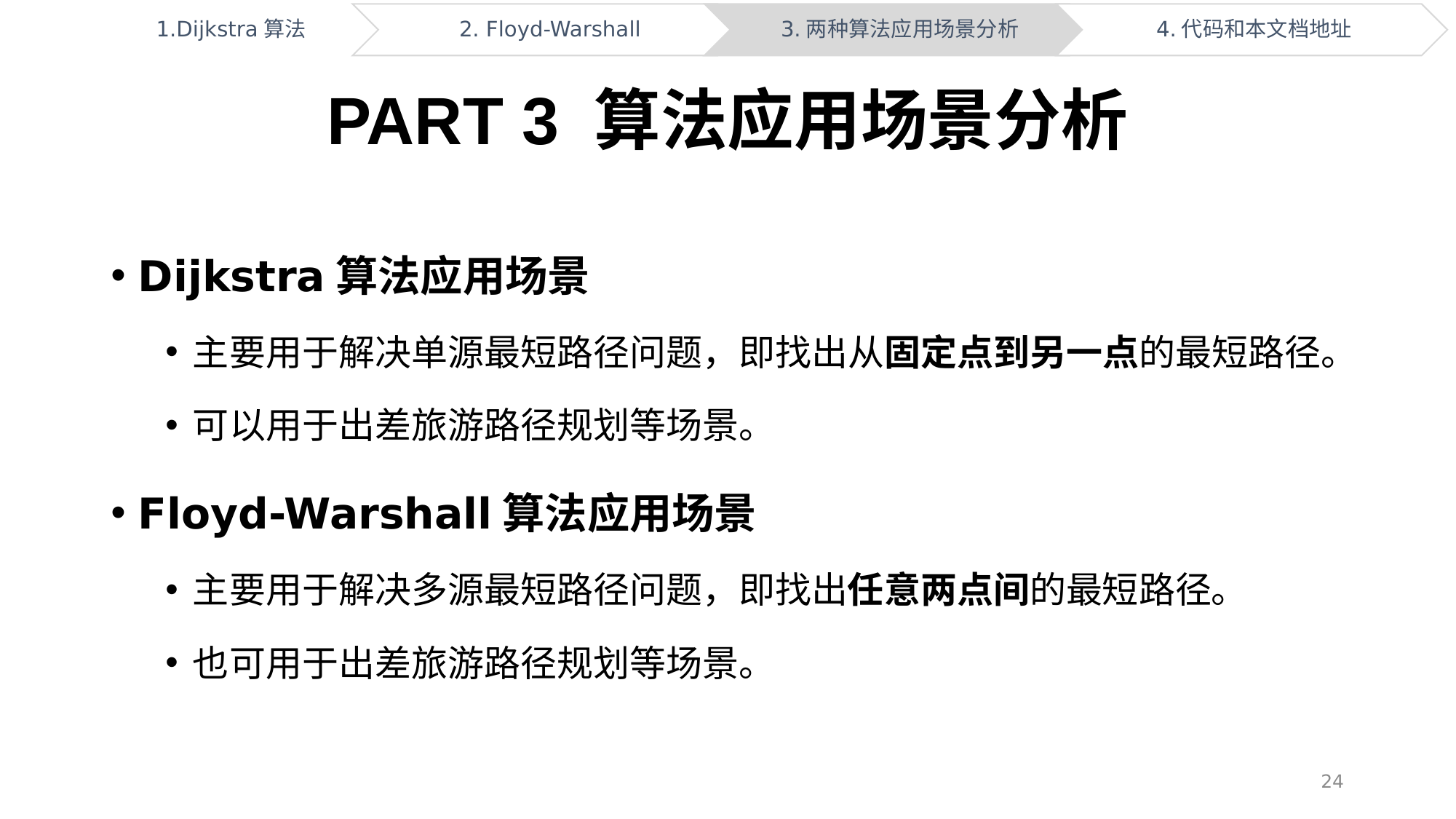

1.Dijkstra算法
2. Floyd-Warshall
3.两种算法应用场景分析
4.代码和本文档地址
# PART 3 算法应用场景分析
Dijkstra算法应用场景
主要用于解决单源最短路径问题，即找出从固定点到另一点的最短路径。
可以用于出差旅游路径规划等场景。
Floyd-Warshall算法应用场景
主要用于解决多源最短路径问题，即找出任意两点间的最短路径。
也可用于出差旅游路径规划等场景。
24